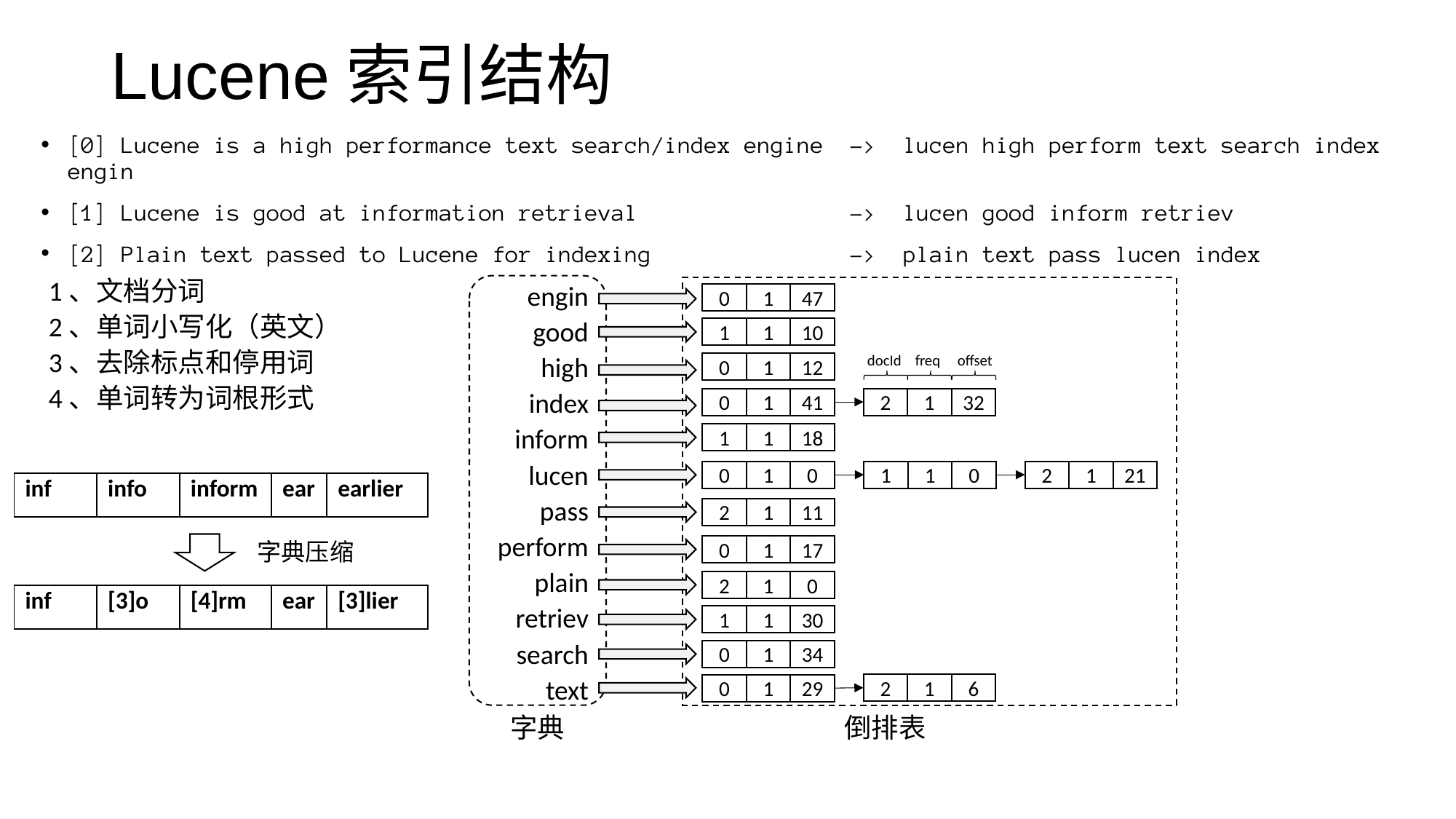

# Lucene索引结构
[0] Lucene is a high performance text search/index engine  ->  lucen high perform text search index engin
[1] Lucene is good at information retrieval                ->  lucen good inform retriev
[2] Plain text passed to Lucene for indexing               ->  plain text pass lucen index
1、文档分词
2、单词小写化（英文）
3、去除标点和停用词
4、单词转为词根形式

engin
good
 high
 index
 inform
 lucen
pass
 perform
 plain
 retriev
 search
 text

0
1
47

1
1
10

docId    freq     offset

0
1
12

0
1
41

2
1
32

1
1
18

0
1
0

1
1
0

2
1
21

2
1
11

0
1
17

2
1
0

1
1
30

0
1
34

2
1
6

0
1
29

字典
倒排表
| inf | info | inform | ear | earlier |
| --- | --- | --- | --- | --- |

字典压缩
| inf | [3]o | [4]rm | ear | [3]lier |
| --- | --- | --- | --- | --- |